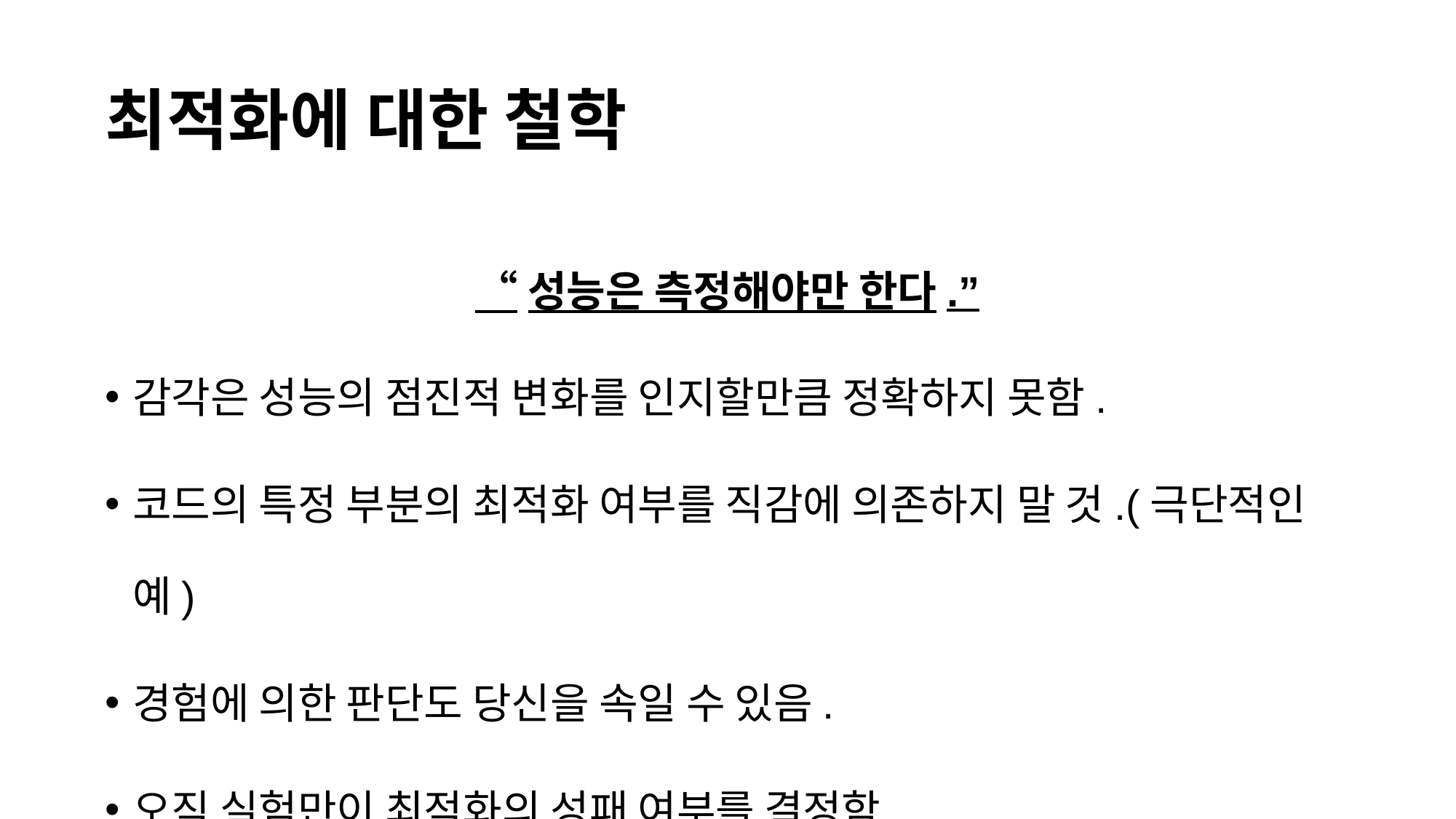

# 최적화에 대한 철학
“성능은 측정해야만 한다.”
감각은 성능의 점진적 변화를 인지할만큼 정확하지 못함.
코드의 특정 부분의 최적화 여부를 직감에 의존하지 말 것.(극단적인 예)
경험에 의한 판단도 당신을 속일 수 있음.
오직 실험만이 최적화의 성패 여부를 결정함.